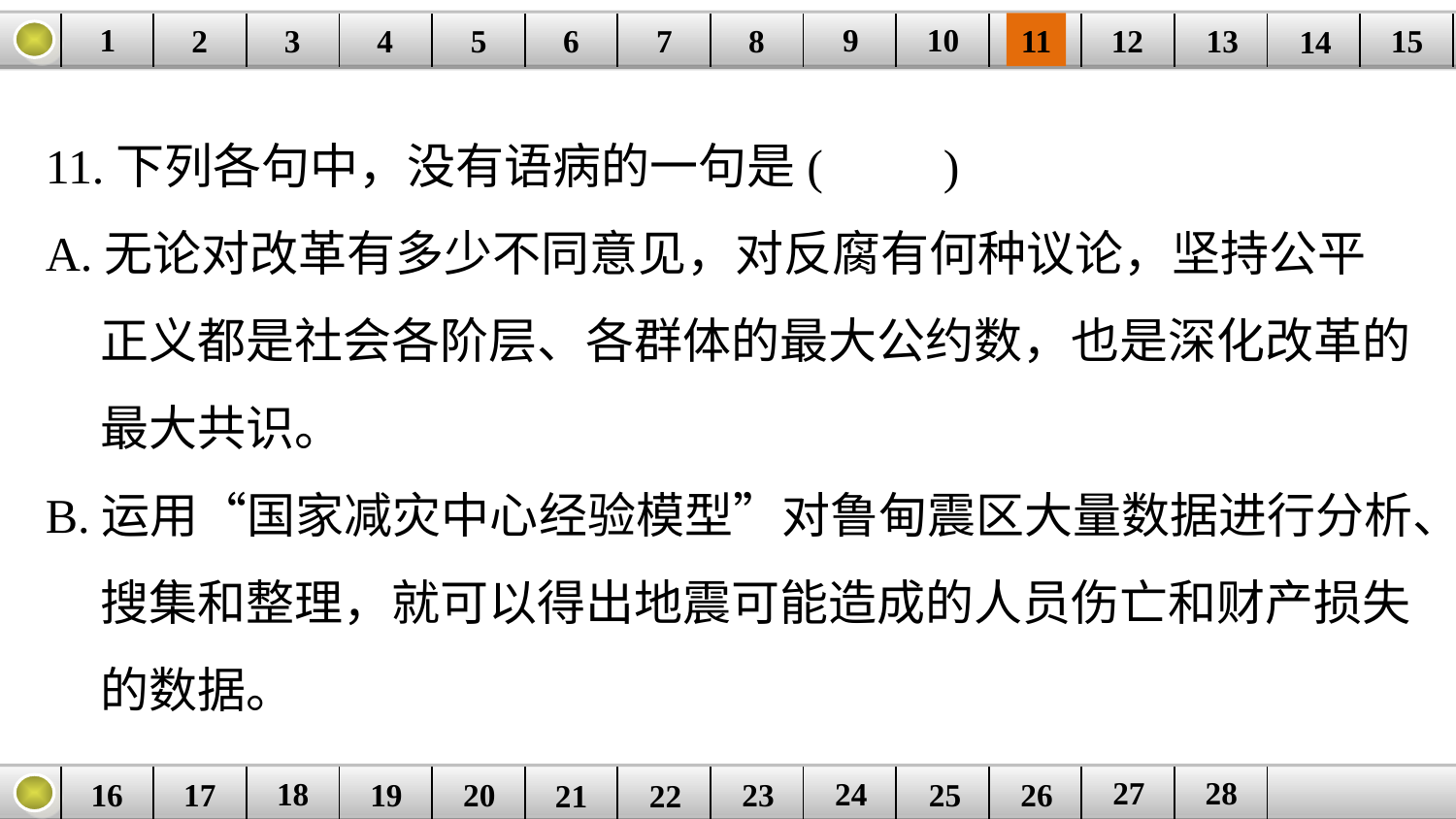

9
10
1
3
4
5
6
8
11
2
12
15
|  |  |  |  |  |  |  |  |  |  |  |  |  |  |  |
| --- | --- | --- | --- | --- | --- | --- | --- | --- | --- | --- | --- | --- | --- | --- |
7
13
14

11.下列各句中，没有语病的一句是(　　)
A.无论对改革有多少不同意见，对反腐有何种议论，坚持公平
    正义都是社会各阶层、各群体的最大公约数，也是深化改革的
    最大共识。
B.运用“国家减灾中心经验模型”对鲁甸震区大量数据进行分析、
    搜集和整理，就可以得出地震可能造成的人员伤亡和财产损失
    的数据。

27
28
18
24
16
25
26
|  |  |  |  |  |  |  |  |  |  |  |  |  |
| --- | --- | --- | --- | --- | --- | --- | --- | --- | --- | --- | --- | --- |
23
17
19
20
21
22